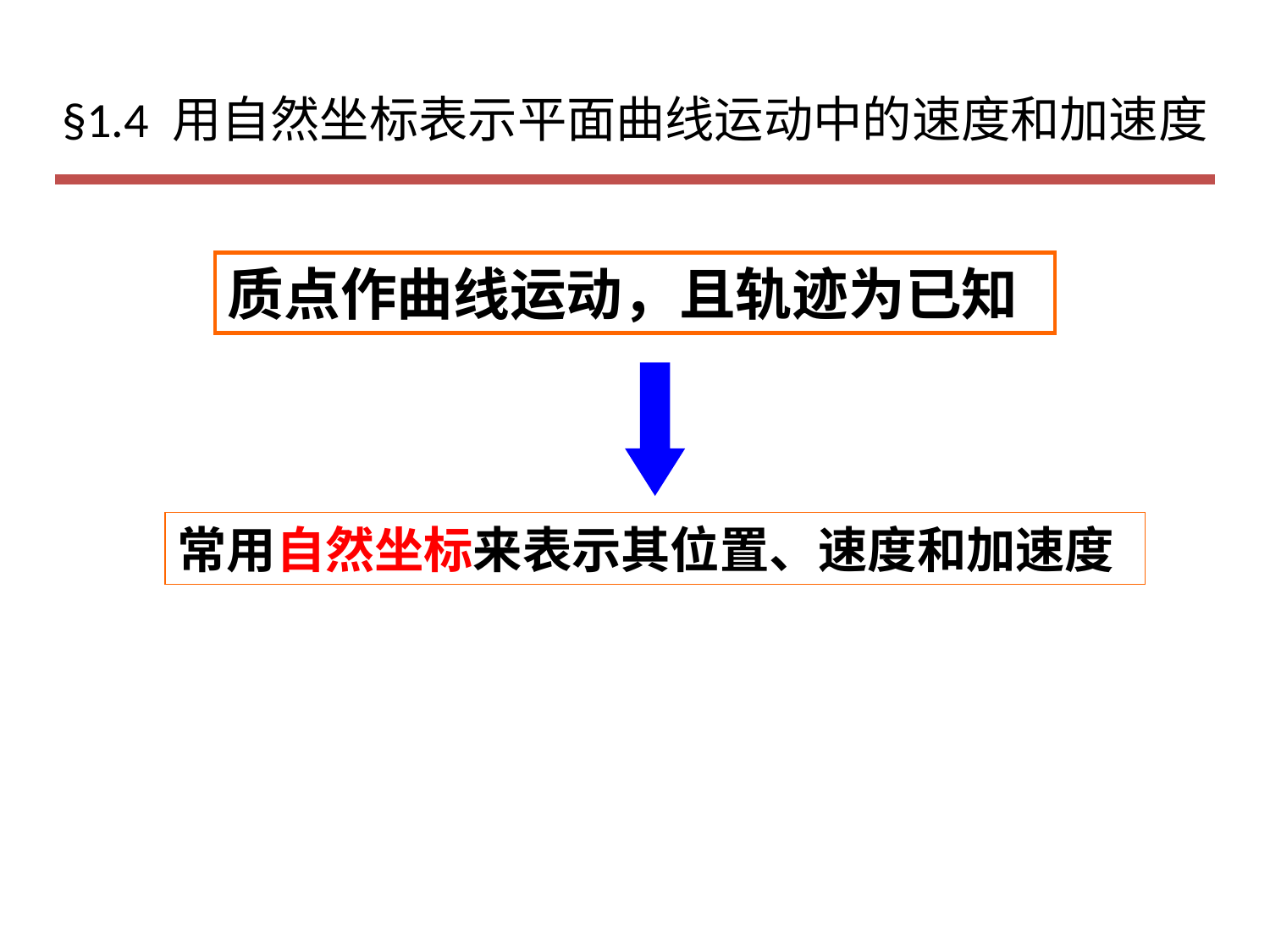

# §1.4 用自然坐标表示平面曲线运动中的速度和加速度
质点作曲线运动，且轨迹为已知

常用自然坐标来表示其位置、速度和加速度